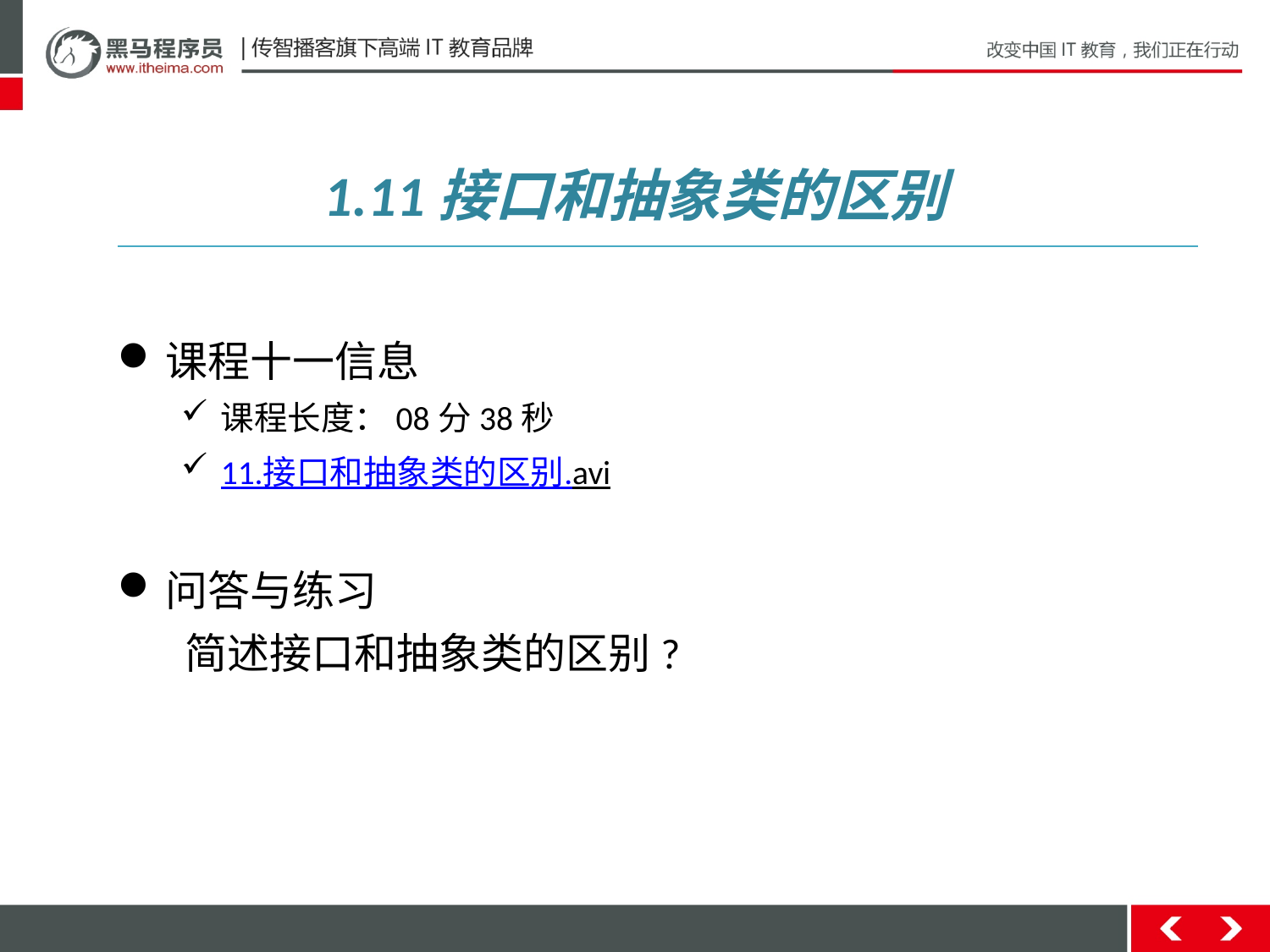

1.11接口和抽象类的区别

课程十一信息
课程长度：08分38秒
11.接口和抽象类的区别.avi

问答与练习
      简述接口和抽象类的区别?